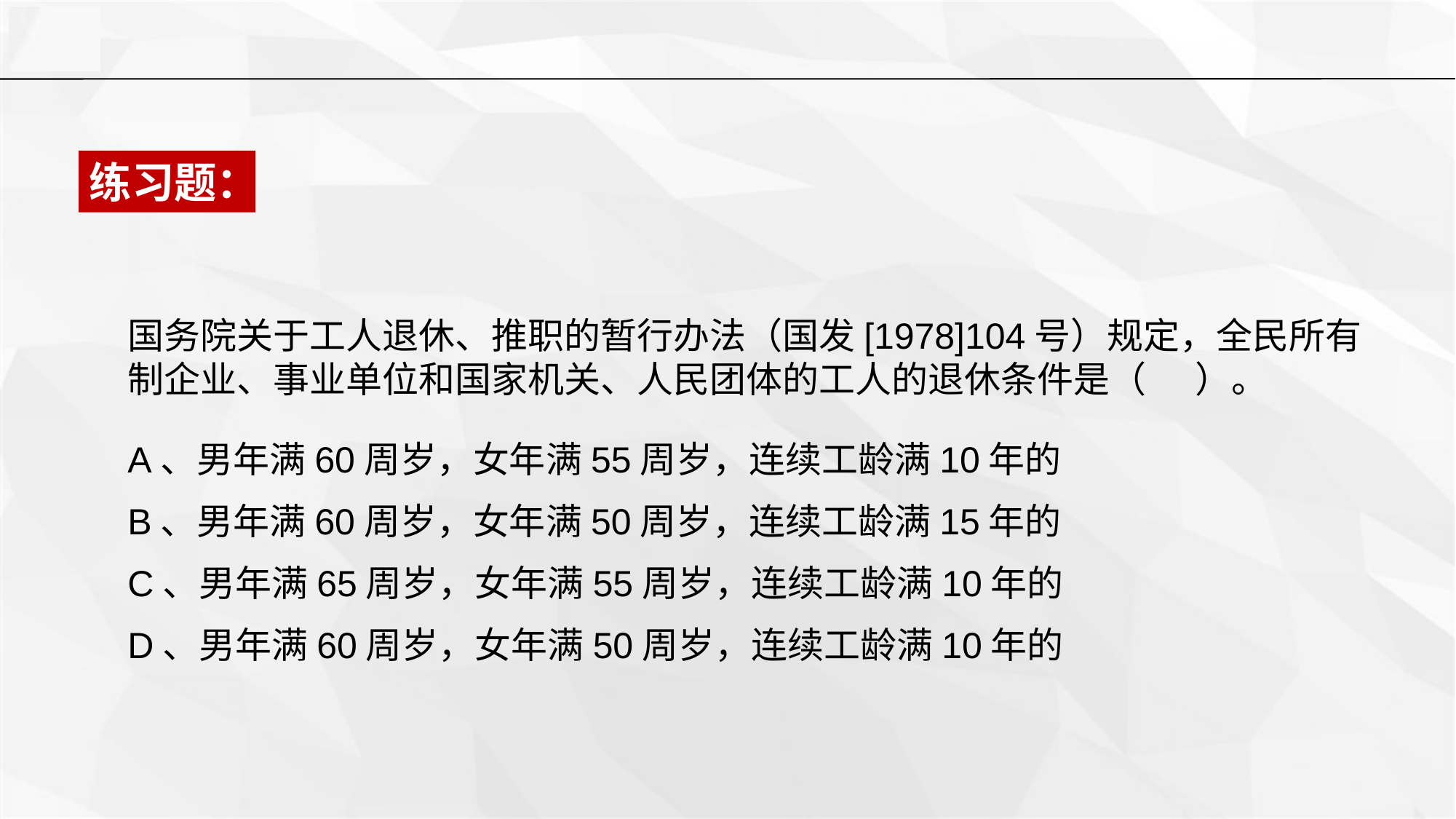

练习题：
国务院关于工人退休、推职的暂行办法（国发[1978]104号）规定，全民所有制企业、事业单位和国家机关、人民团体的工人的退休条件是（      ）。
A、男年满60周岁，女年满55周岁，连续工龄满10年的
B、男年满60周岁，女年满50周岁，连续工龄满15年的
C、男年满65周岁，女年满55周岁，连续工龄满10年的
D、男年满60周岁，女年满50周岁，连续工龄满10年的